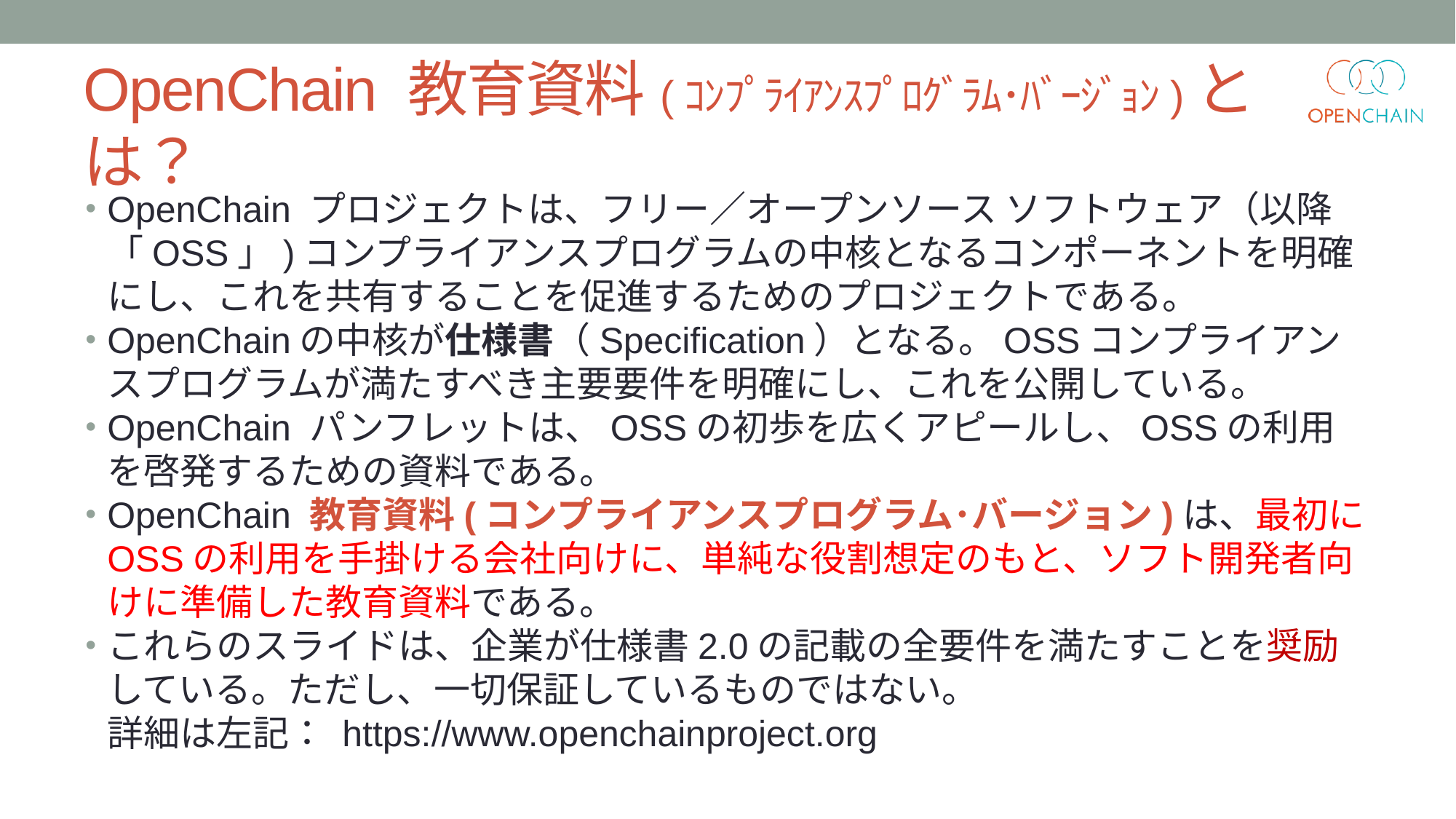

# OpenChain 教育資料(ｺﾝﾌﾟﾗｲｱﾝｽﾌﾟﾛｸﾞﾗﾑ･ﾊﾞｰｼﾞｮﾝ)とは？
OpenChain プロジェクトは、フリー／オープンソース ソフトウェア（以降「OSS」)コンプライアンスプログラムの中核となるコンポーネントを明確にし、これを共有することを促進するためのプロジェクトである。
OpenChainの中核が仕様書（Specification）となる。OSSコンプライアンスプログラムが満たすべき主要要件を明確にし、これを公開している。
OpenChain パンフレットは、OSSの初歩を広くアピールし、OSSの利用を啓発するための資料である。
OpenChain 教育資料(コンプライアンスプログラム･バージョン)は、最初にOSSの利用を手掛ける会社向けに、単純な役割想定のもと、ソフト開発者向けに準備した教育資料である。
これらのスライドは、企業が仕様書2.0の記載の全要件を満たすことを奨励している。ただし、一切保証しているものではない。
詳細は左記： https://www.openchainproject.org